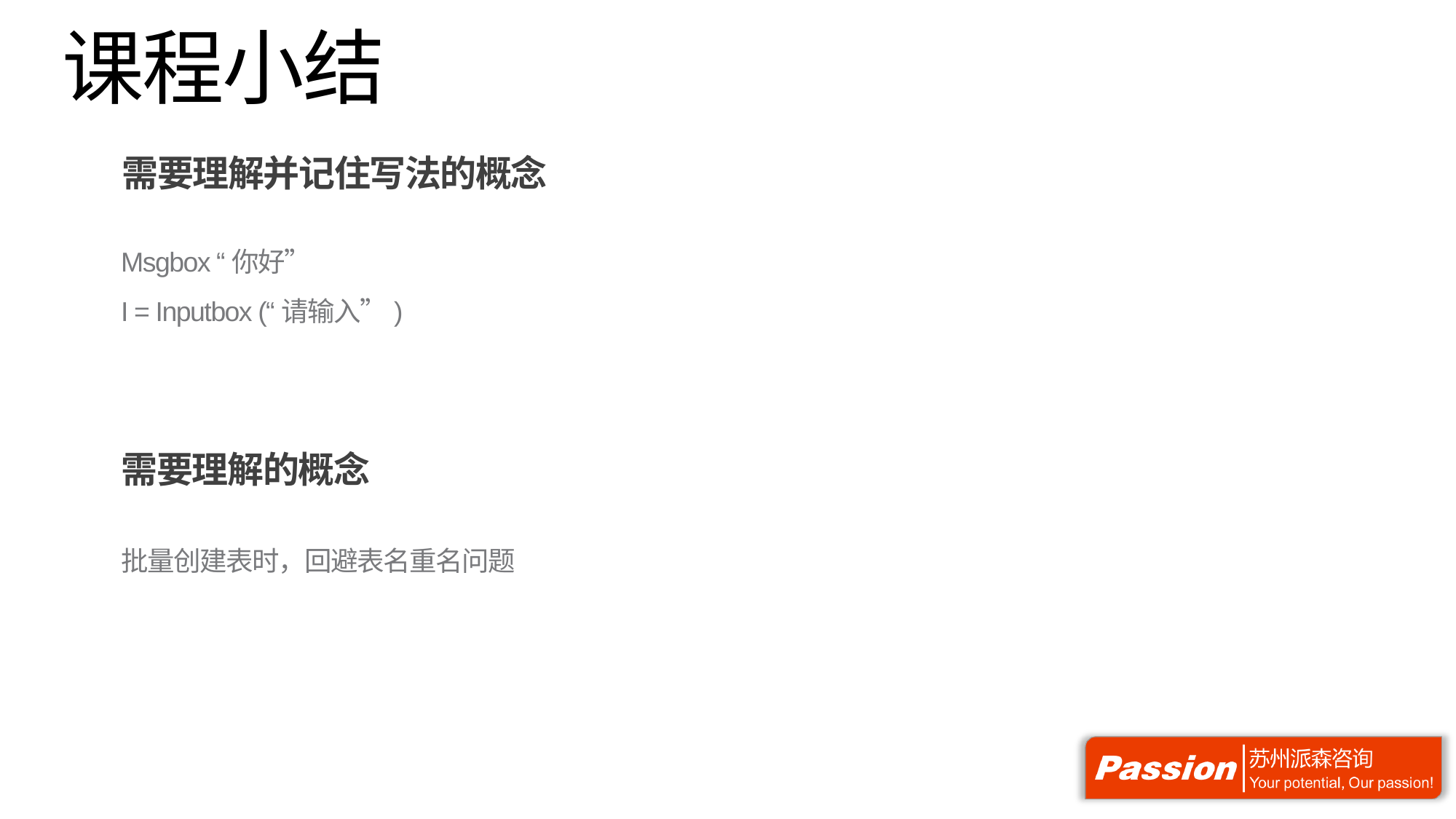

# 课程小结
需要理解并记住写法的概念
Msgbox “你好”
I = Inputbox (“请输入”)
需要理解的概念
批量创建表时，回避表名重名问题